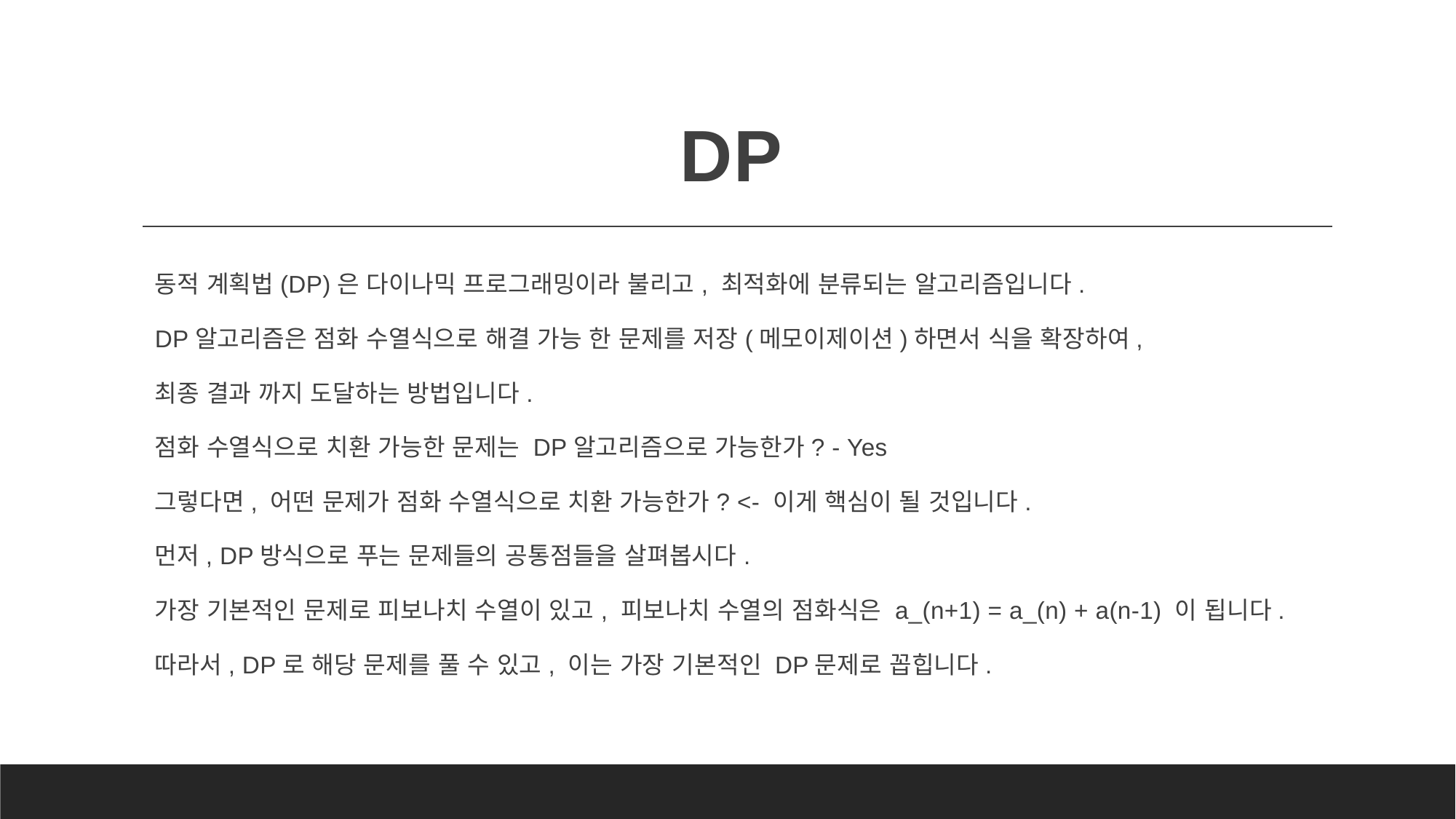

# DP
동적 계획법(DP)은 다이나믹 프로그래밍이라 불리고, 최적화에 분류되는 알고리즘입니다.
DP알고리즘은 점화 수열식으로 해결 가능 한 문제를 저장(메모이제이션)하면서 식을 확장하여,
최종 결과 까지 도달하는 방법입니다.
점화 수열식으로 치환 가능한 문제는 DP알고리즘으로 가능한가? - Yes
그렇다면, 어떤 문제가 점화 수열식으로 치환 가능한가? <- 이게 핵심이 될 것입니다.
먼저, DP방식으로 푸는 문제들의 공통점들을 살펴봅시다.
가장 기본적인 문제로 피보나치 수열이 있고, 피보나치 수열의 점화식은 a_(n+1) = a_(n) + a(n-1) 이 됩니다.
따라서, DP로 해당 문제를 풀 수 있고, 이는 가장 기본적인 DP문제로 꼽힙니다.